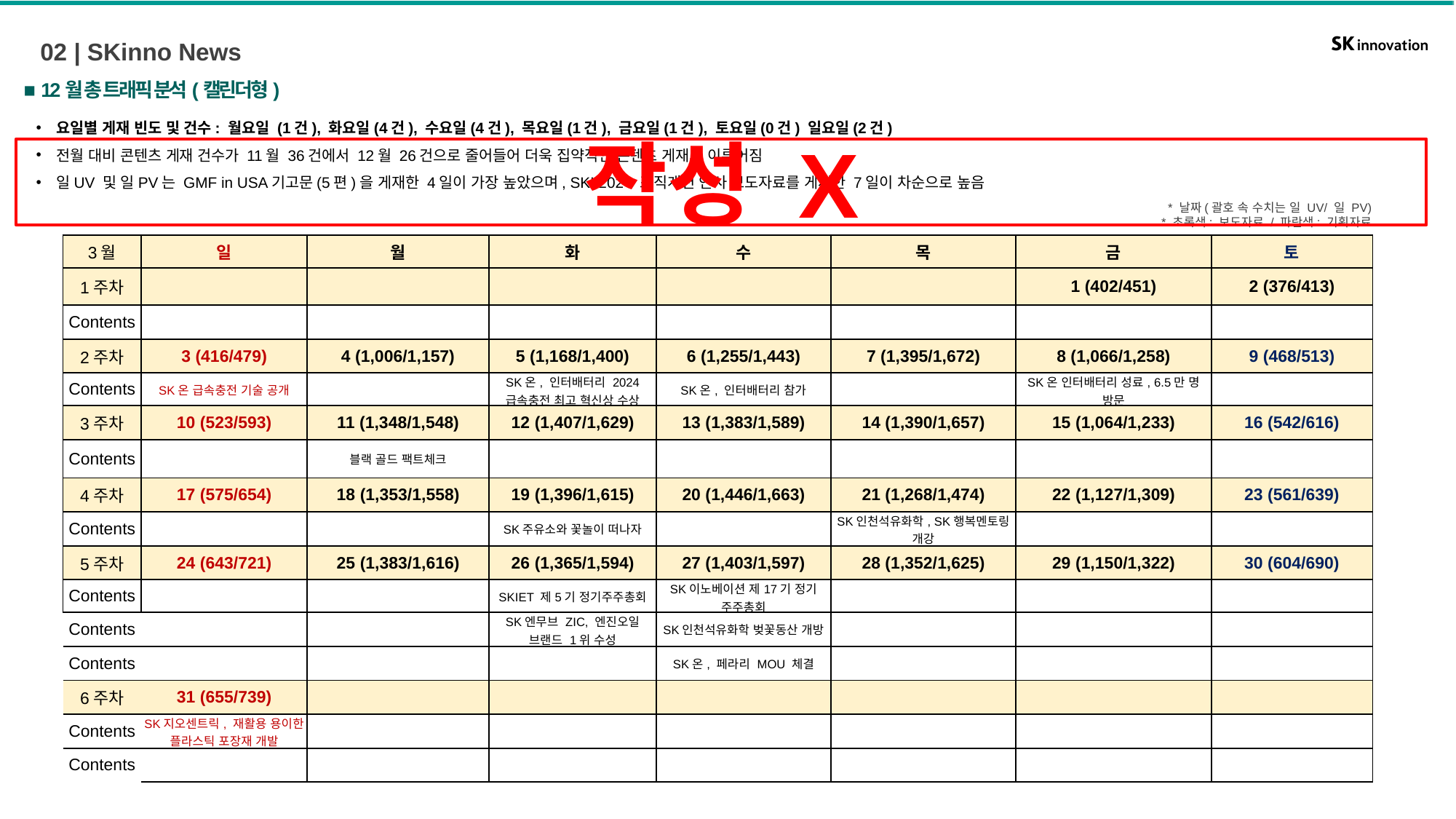

02 | SKinno News
■ 12월 총 트래픽 분석(캘린더형)
요일별 게재 빈도 및 건수: 월요일 (1건), 화요일(4건), 수요일(4건), 목요일(1건), 금요일(1건), 토요일(0건) 일요일(2건)
전월 대비 콘텐츠 게재 건수가 11월 36건에서 12월 26건으로 줄어들어 더욱 집약적인 콘텐츠 게재가 이루어짐
일UV 및 일PV는 GMF in USA기고문(5편)을 게재한 4일이 가장 높았으며, SKI 2024 조직개편 인사 보도자료를 게재한 7일이 차순으로 높음
작성 X
* 날짜(괄호 속 수치는 일 UV/ 일 PV)
* 초록색: 보도자료 / 파란색: 기획자료
| 3월 | 일 | 월 | 화 | 수 | 목 | 금 | 토 |
| --- | --- | --- | --- | --- | --- | --- | --- |
| 1주차 |  |  |  |  |  | 1 (402/451) | 2 (376/413) |
| Contents |  |  |  |  |  |  |  |
| 2주차 | 3 (416/479) | 4 (1,006/1,157) | 5 (1,168/1,400) | 6 (1,255/1,443) | 7 (1,395/1,672) | 8 (1,066/1,258) | 9 (468/513) |
| Contents | SK온 급속충전 기술 공개 |  | SK온, 인터배터리 2024 급속충전 최고 혁신상 수상 | SK온, 인터배터리 참가 |  | SK온 인터배터리 성료, 6.5만 명 방문 |  |
| 3주차 | 10 (523/593) | 11 (1,348/1,548) | 12 (1,407/1,629) | 13 (1,383/1,589) | 14 (1,390/1,657) | 15 (1,064/1,233) | 16 (542/616) |
| Contents |  | 블랙 골드 팩트체크 |  |  |  |  |  |
| 4주차 | 17 (575/654) | 18 (1,353/1,558) | 19 (1,396/1,615) | 20 (1,446/1,663) | 21 (1,268/1,474) | 22 (1,127/1,309) | 23 (561/639) |
| Contents |  |  | SK주유소와 꽃놀이 떠나자 |  | SK인천석유화학, SK행복멘토링 개강 |  |  |
| 5주차 | 24 (643/721) | 25 (1,383/1,616) | 26 (1,365/1,594) | 27 (1,403/1,597) | 28 (1,352/1,625) | 29 (1,150/1,322) | 30 (604/690) |
| Contents |  |  | SKIET 제5기 정기주주총회 | SK이노베이션 제17기 정기 주주총회 |  |  |  |
| Contents |  |  | SK엔무브 ZIC, 엔진오일 브랜드 1위 수성 | SK인천석유화학 벚꽃동산 개방 |  |  |  |
| Contents |  |  |  | SK온, 페라리 MOU 체결 |  |  |  |
| 6주차 | 31 (655/739) |  |  |  |  |  |  |
| Contents | SK지오센트릭, 재활용 용이한 플라스틱 포장재 개발 |  |  |  |  |  |  |
| Contents |  |  |  |  |  |  |  |